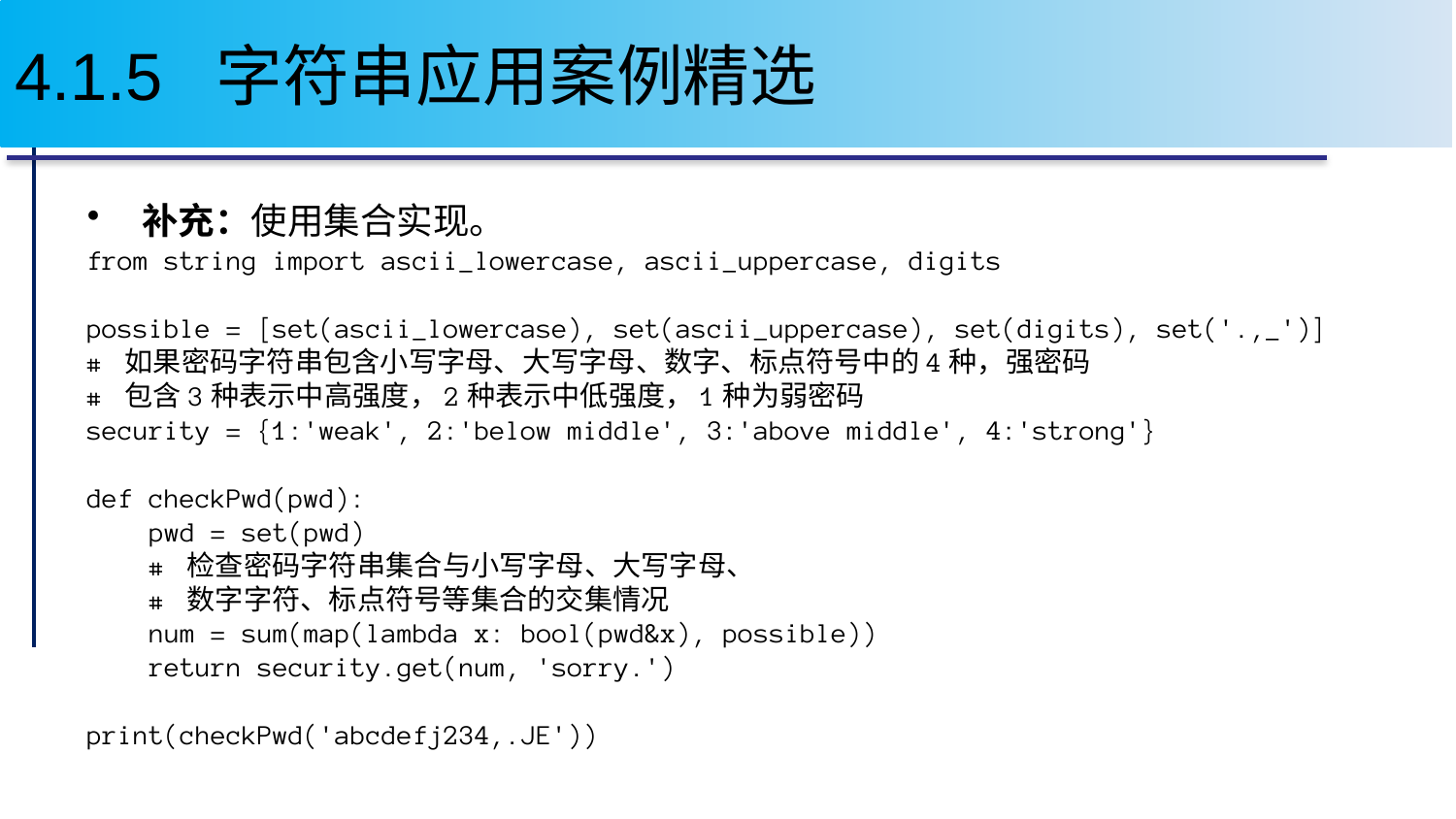

68
# 4.1.5  字符串应用案例精选
补充：使用集合实现。
from string import ascii_lowercase, ascii_uppercase, digits

possible = [set(ascii_lowercase), set(ascii_uppercase), set(digits), set('.,_')]
# 如果密码字符串包含小写字母、大写字母、数字、标点符号中的4种，强密码
# 包含3种表示中高强度，2种表示中低强度，1种为弱密码
security = {1:'weak', 2:'below middle', 3:'above middle', 4:'strong'}

def checkPwd(pwd):
    pwd = set(pwd)
    # 检查密码字符串集合与小写字母、大写字母、
    # 数字字符、标点符号等集合的交集情况
    num = sum(map(lambda x: bool(pwd&x), possible))
    return security.get(num, 'sorry.')

print(checkPwd('abcdefj234,.JE'))